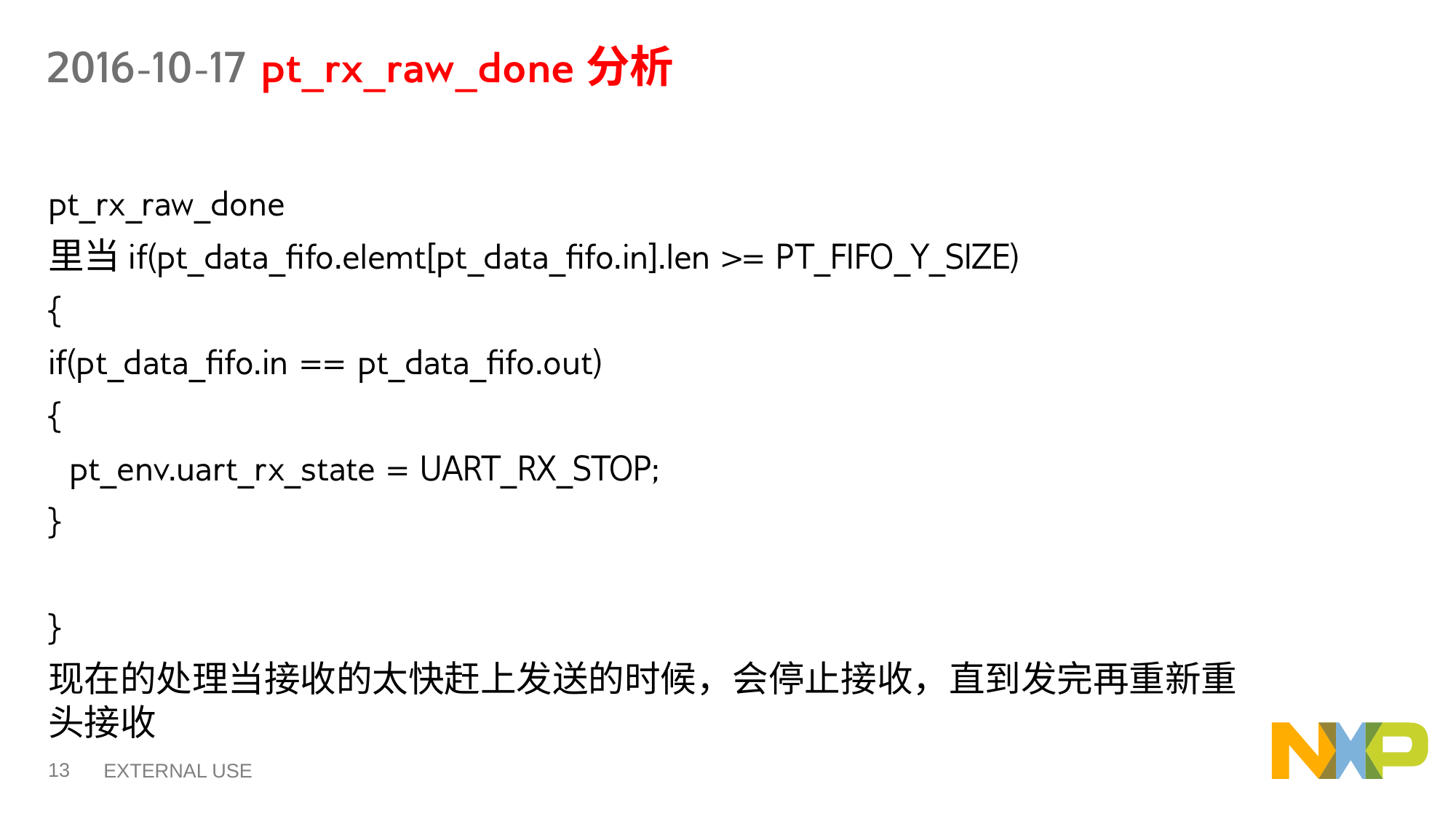

# 2016-10-17 pt_rx_raw_done分析

pt_rx_raw_done
里当if(pt_data_fifo.elemt[pt_data_fifo.in].len >= PT_FIFO_Y_SIZE)
{
if(pt_data_fifo.in == pt_data_fifo.out)
{
  pt_env.uart_rx_state = UART_RX_STOP;
}

}
现在的处理当接收的太快赶上发送的时候，会停止接收，直到发完再重新重头接收